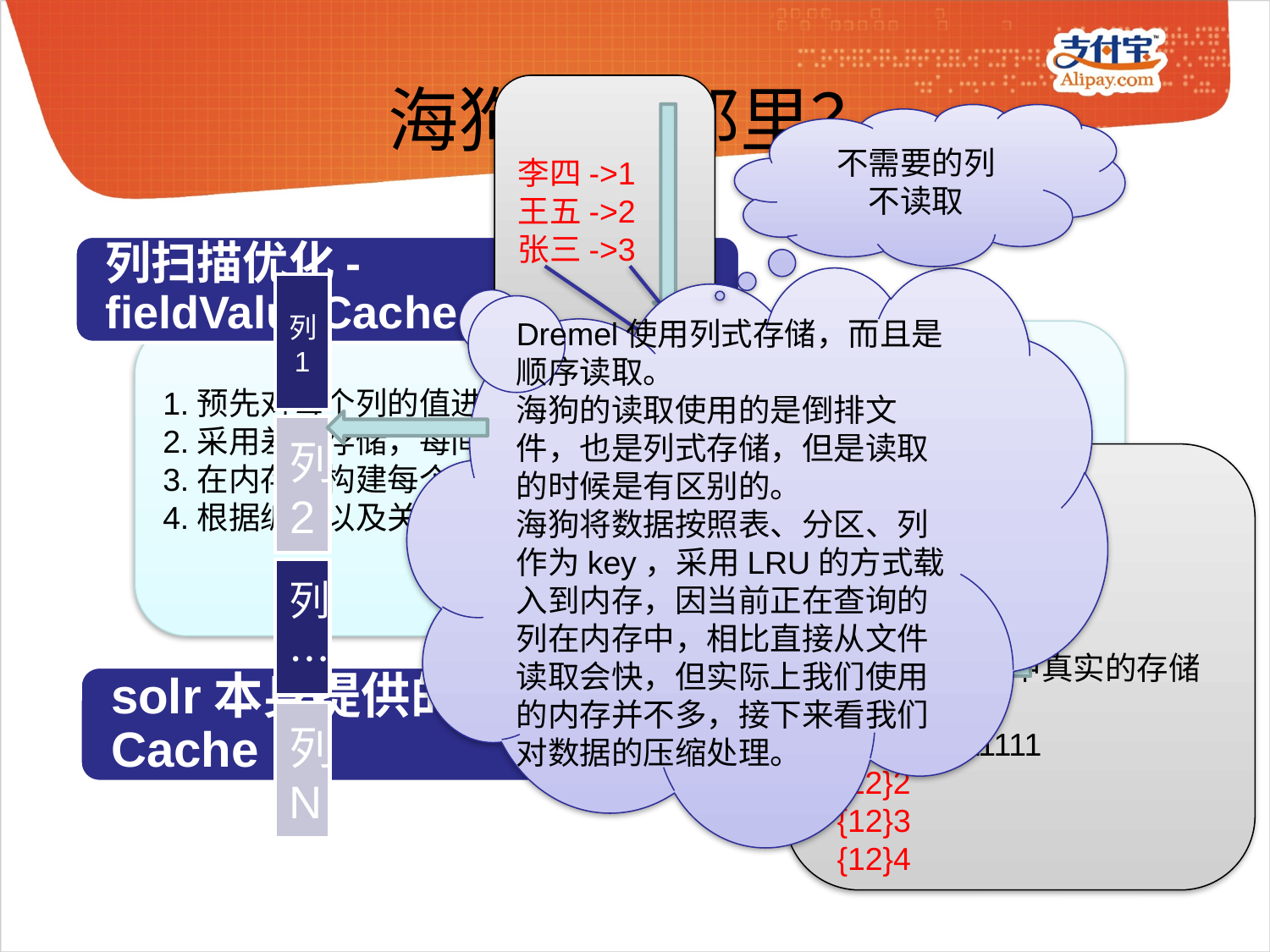

# 海狗快在那里？
李四->1
王五->2
张三->3

不需要的列
不读取

列扫描优化-fieldValueCache
Dremel使用列式存储，而且是顺序读取。
海狗的读取使用的是倒排文件，也是列式存储，但是读取的时候是有区别的。
海狗将数据按照表、分区、列作为key，采用LRU的方式载入到内存，因当前正在查询的列在内存中，相比直接从文件读取会快，但实际上我们使用的内存并不多，接下来看我们对数据的压缩处理。

1.预先对每个列的值进行排序和排重，然后进行编号1,2,3....n
2.采用差值存储，每间隔128位创建一个关键帧(tii文件)
3.在内存中构建每个文档id对应field值的编号
4.根据编号以及关键帧将原始值还原

如果原始数据是
  1111111111111
  1111111111112
  1111111111113
  1111111111114
那么在倒排表中真实的存储为
  1111111111111
  {12}2
  {12}3
  {12}4
Doc1->1
Doc2->1
Doc3->2
->李四
->李四
->王五

solr本身提供的各种Cache